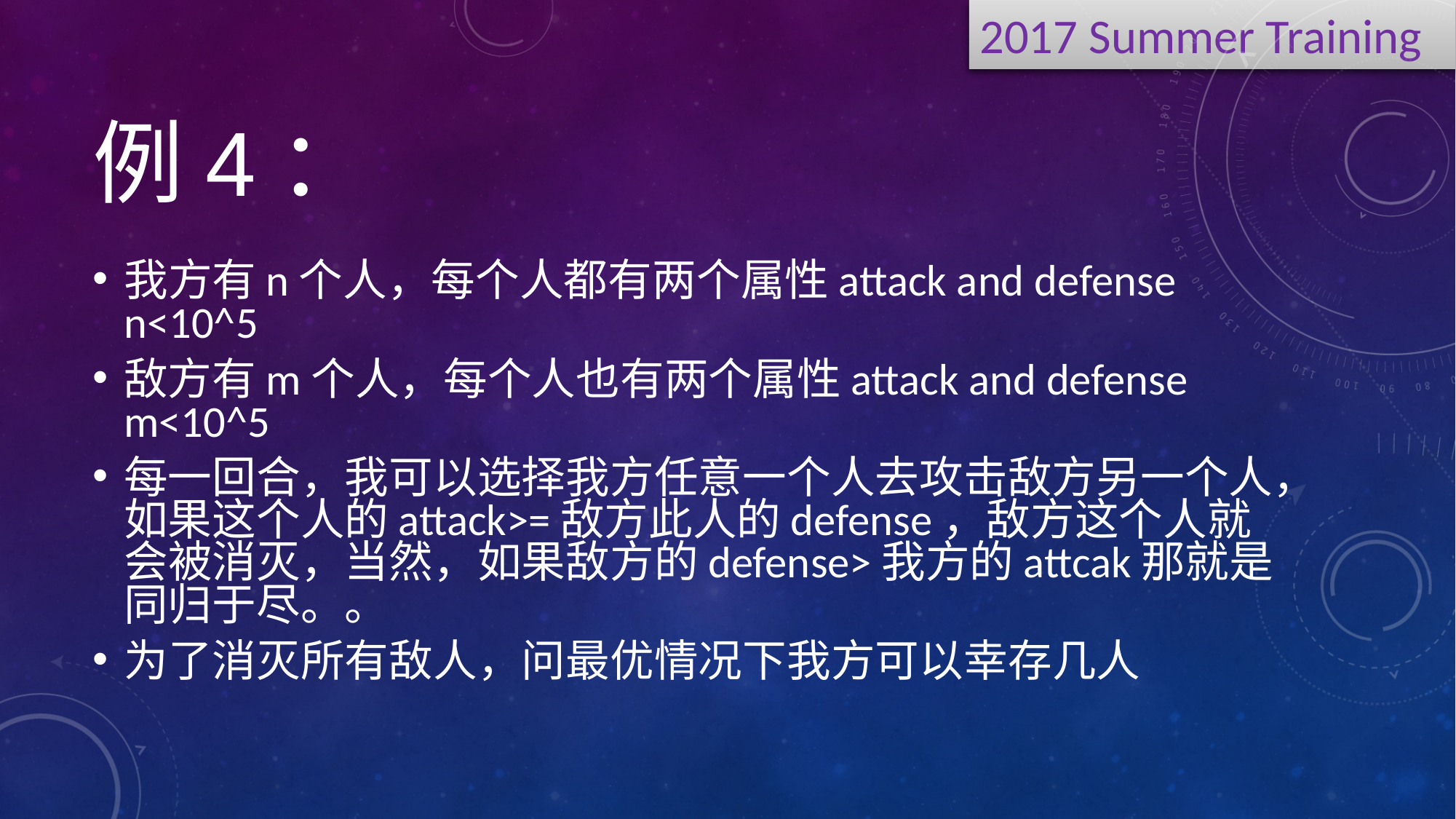

# 例4：
我方有n个人，每个人都有两个属性attack and defense    n<10^5
敌方有m个人，每个人也有两个属性attack and defense   m<10^5
每一回合，我可以选择我方任意一个人去攻击敌方另一个人，如果这个人的attack>=敌方此人的defense，敌方这个人就会被消灭，当然，如果敌方的defense>我方的attcak那就是同归于尽。。
为了消灭所有敌人，问最优情况下我方可以幸存几人